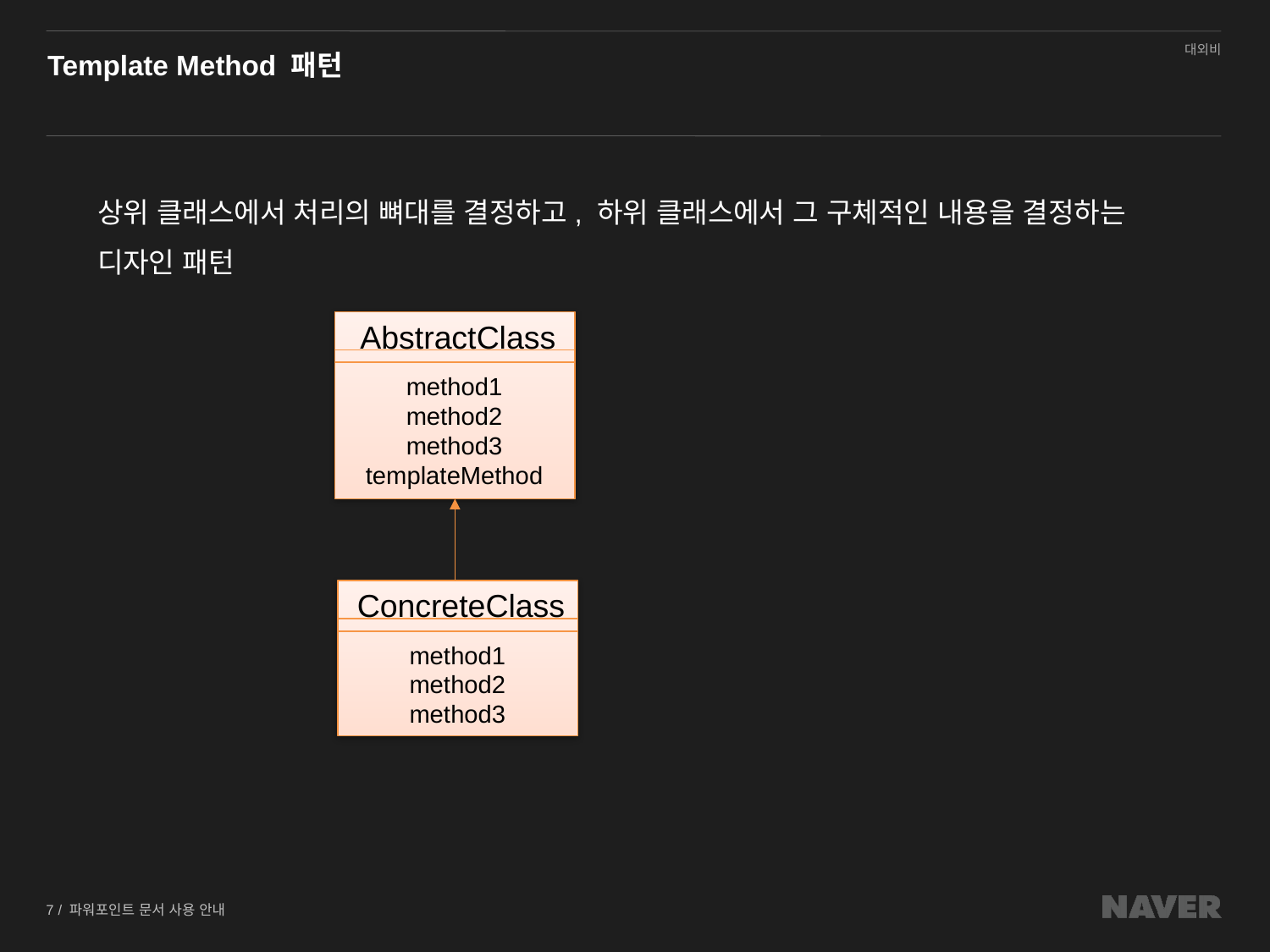

# Template Method 패턴
상위 클래스에서 처리의 뼈대를 결정하고, 하위 클래스에서 그 구체적인 내용을 결정하는
디자인 패턴

AbstractClass

method1
method2
method3
templateMethod
ConcreteClass

method1
method2
method3